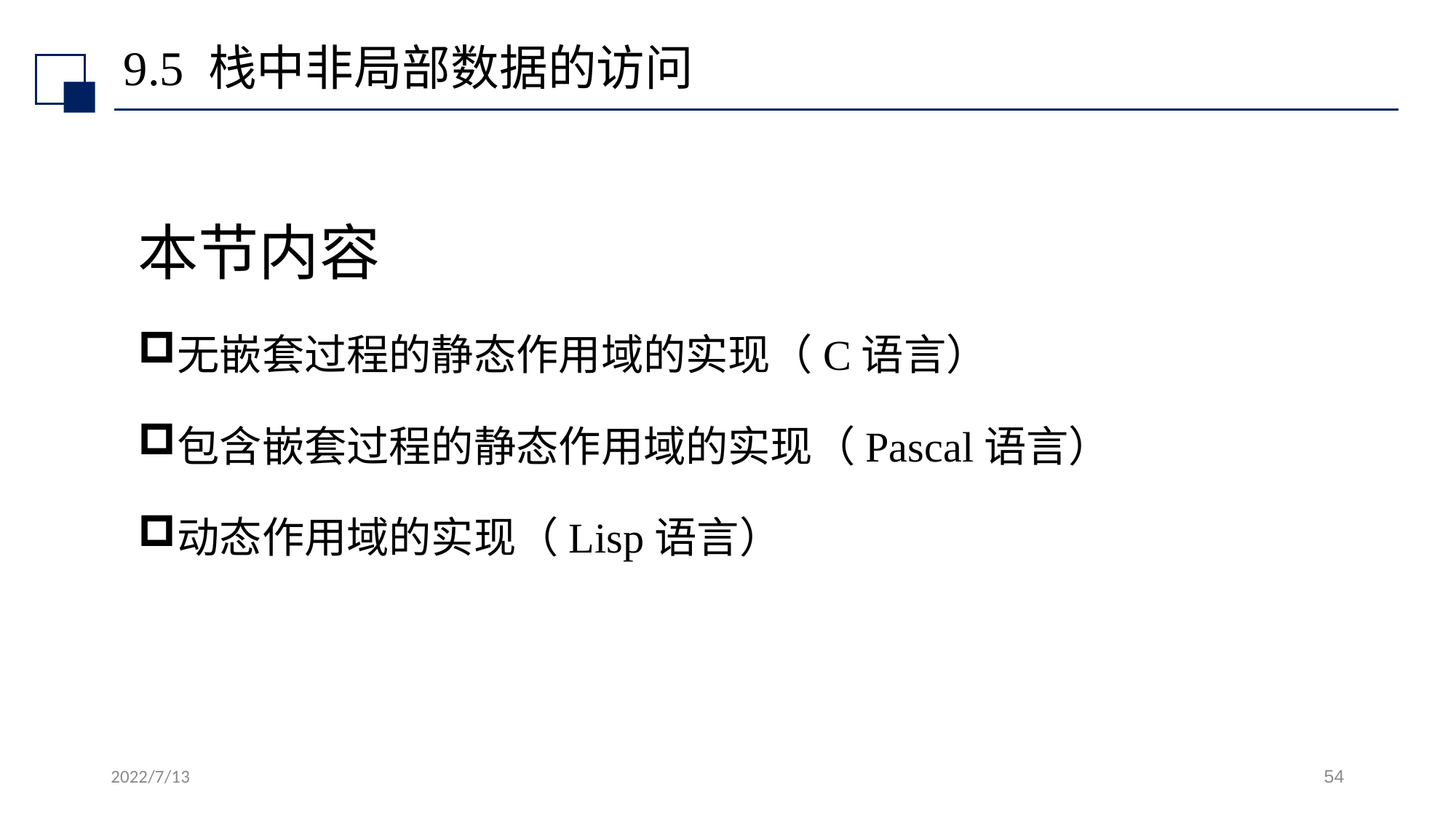

# 9.5 栈中非局部数据的访问
本节内容
无嵌套过程的静态作用域的实现（C语言）
包含嵌套过程的静态作用域的实现（Pascal语言）
动态作用域的实现（Lisp语言）
2022/7/13
54